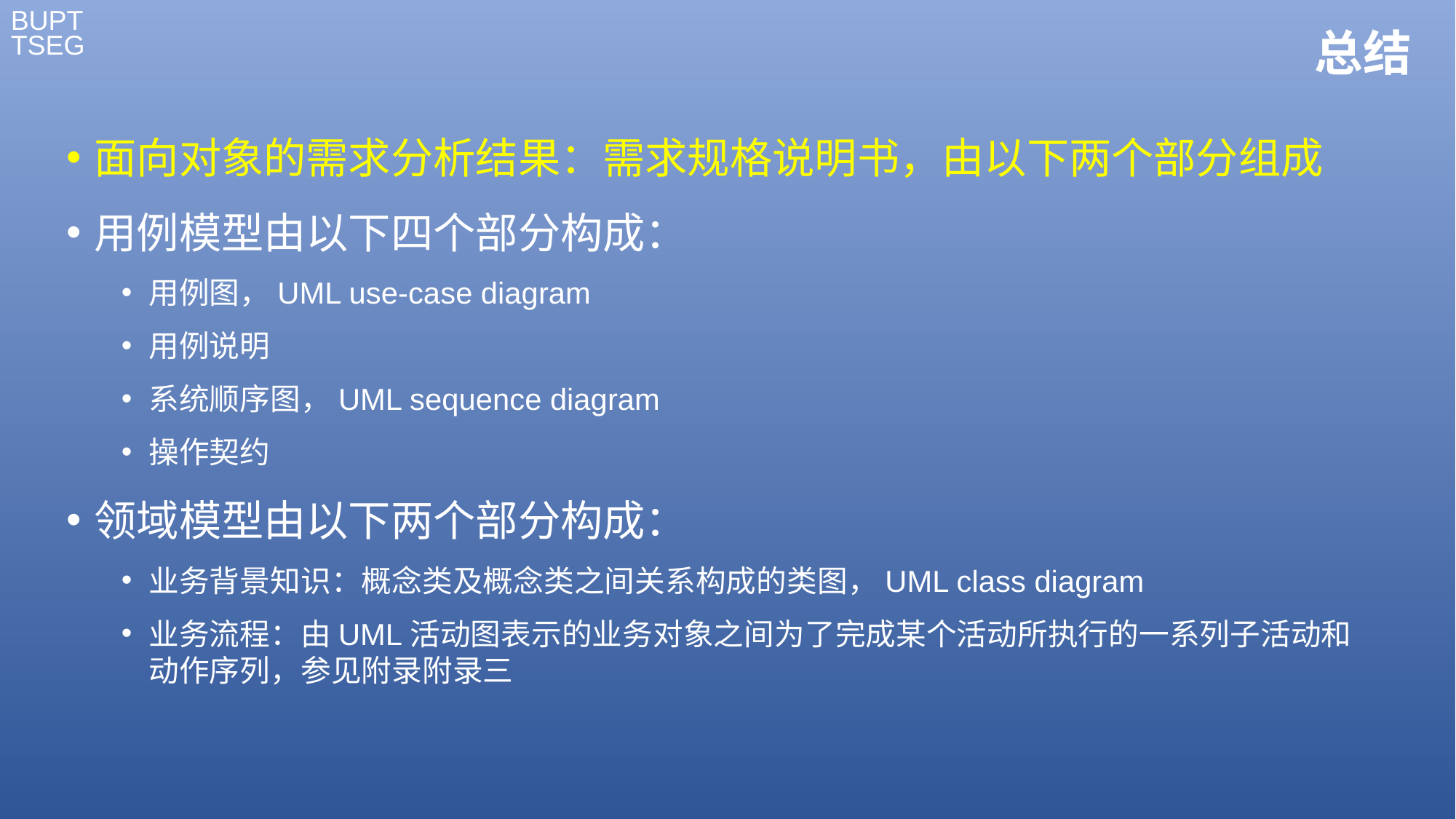

# 总结
面向对象的需求分析结果：需求规格说明书，由以下两个部分组成
用例模型由以下四个部分构成：
用例图，UML use-case diagram
用例说明
系统顺序图，UML sequence diagram
操作契约
领域模型由以下两个部分构成：
业务背景知识：概念类及概念类之间关系构成的类图，UML class diagram
业务流程：由UML活动图表示的业务对象之间为了完成某个活动所执行的一系列子活动和动作序列，参见附录附录三